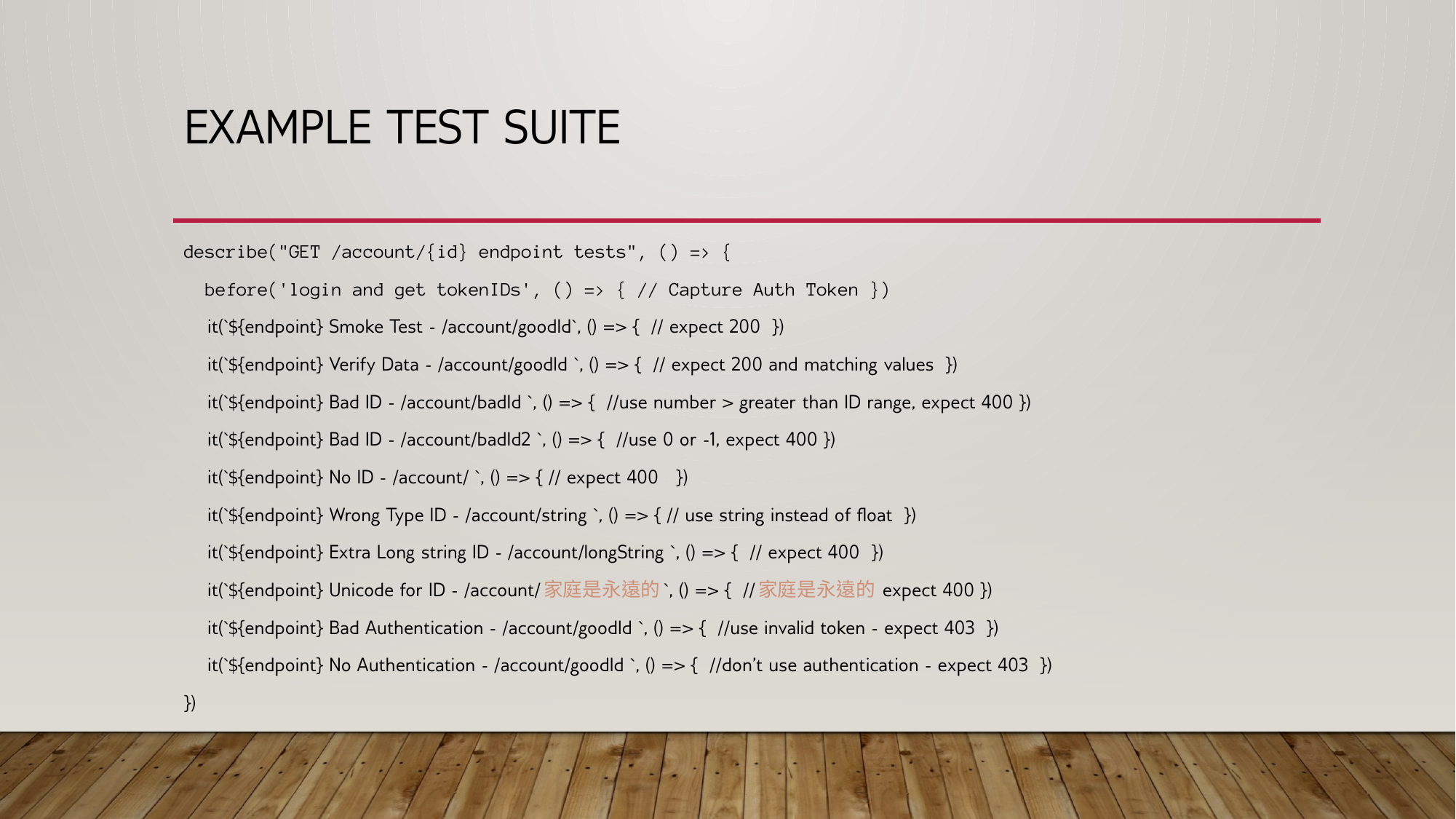

# Example Test Suite
describe("GET /account/{id} endpoint tests", () => {
  before('login and get tokenIDs', () => { // Capture Auth Token })
    it(`${endpoint} Smoke Test - /account/goodId`, () => {  // expect 200  })
    it(`${endpoint} Verify Data - /account/goodId `, () => {  // expect 200 and matching values  })
    it(`${endpoint} Bad ID - /account/badId `, () => {  //use number > greater than ID range, expect 400 })
    it(`${endpoint} Bad ID - /account/badId2 `, () => {  //use 0 or -1, expect 400 })
    it(`${endpoint} No ID - /account/ `, () => { // expect 400   })
    it(`${endpoint} Wrong Type ID - /account/string `, () => { // use string instead of float  })
    it(`${endpoint} Extra Long string ID - /account/longString `, () => {  // expect 400  })
    it(`${endpoint} Unicode for ID - /account/家庭是永遠的`, () => {  //家庭是永遠的 expect 400 })
    it(`${endpoint} Bad Authentication - /account/goodId `, () => {  //use invalid token - expect 403  })
    it(`${endpoint} No Authentication - /account/goodId `, () => {  //don’t use authentication - expect 403  })
})